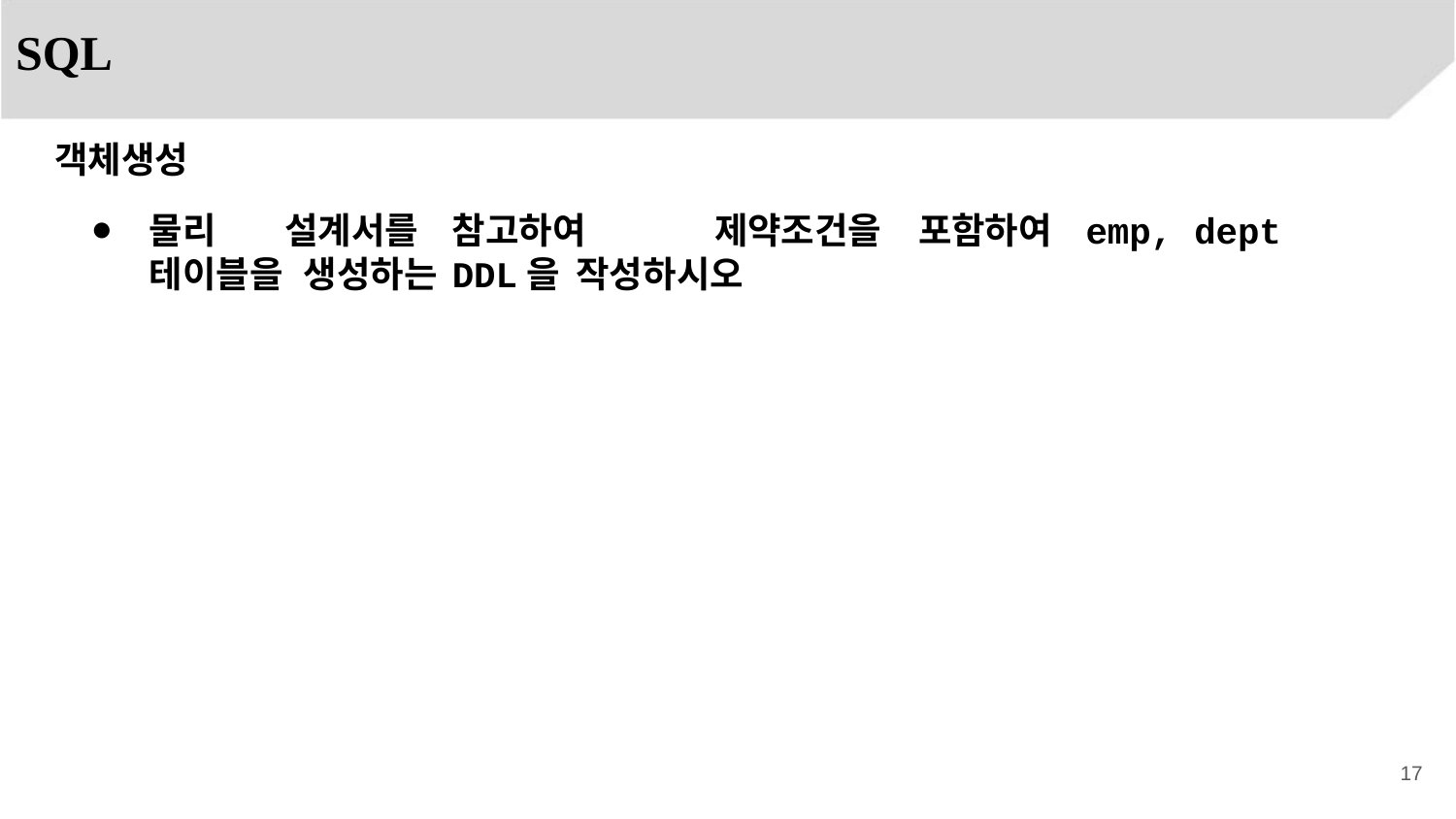

SQL

객체생성

물리	설계서를	참고하여	제약조건을	포함하여	emp, dept 테이블을  생성하는	DDL을	작성하시오
17